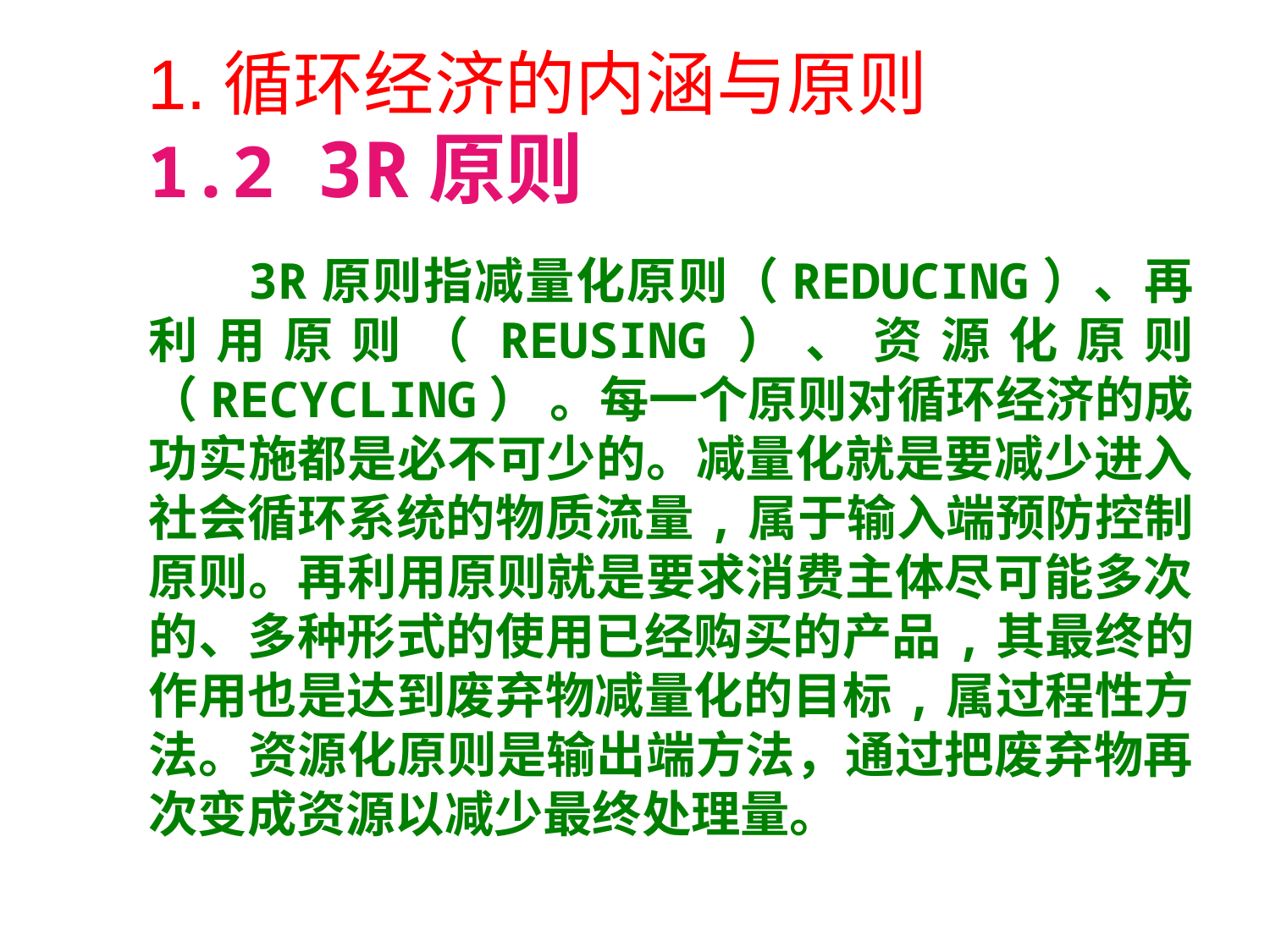

1.循环经济的内涵与原则
# 1.2 3R原则
            3R原则指减量化原则（REDUCING）、再利用原则（REUSING）、资源化原则（RECYCLING） 。每一个原则对循环经济的成功实施都是必不可少的。减量化就是要减少进入社会循环系统的物质流量,属于输入端预防控制原则。再利用原则就是要求消费主体尽可能多次的、多种形式的使用已经购买的产品,其最终的作用也是达到废弃物减量化的目标,属过程性方法。资源化原则是输出端方法，通过把废弃物再次变成资源以减少最终处理量。